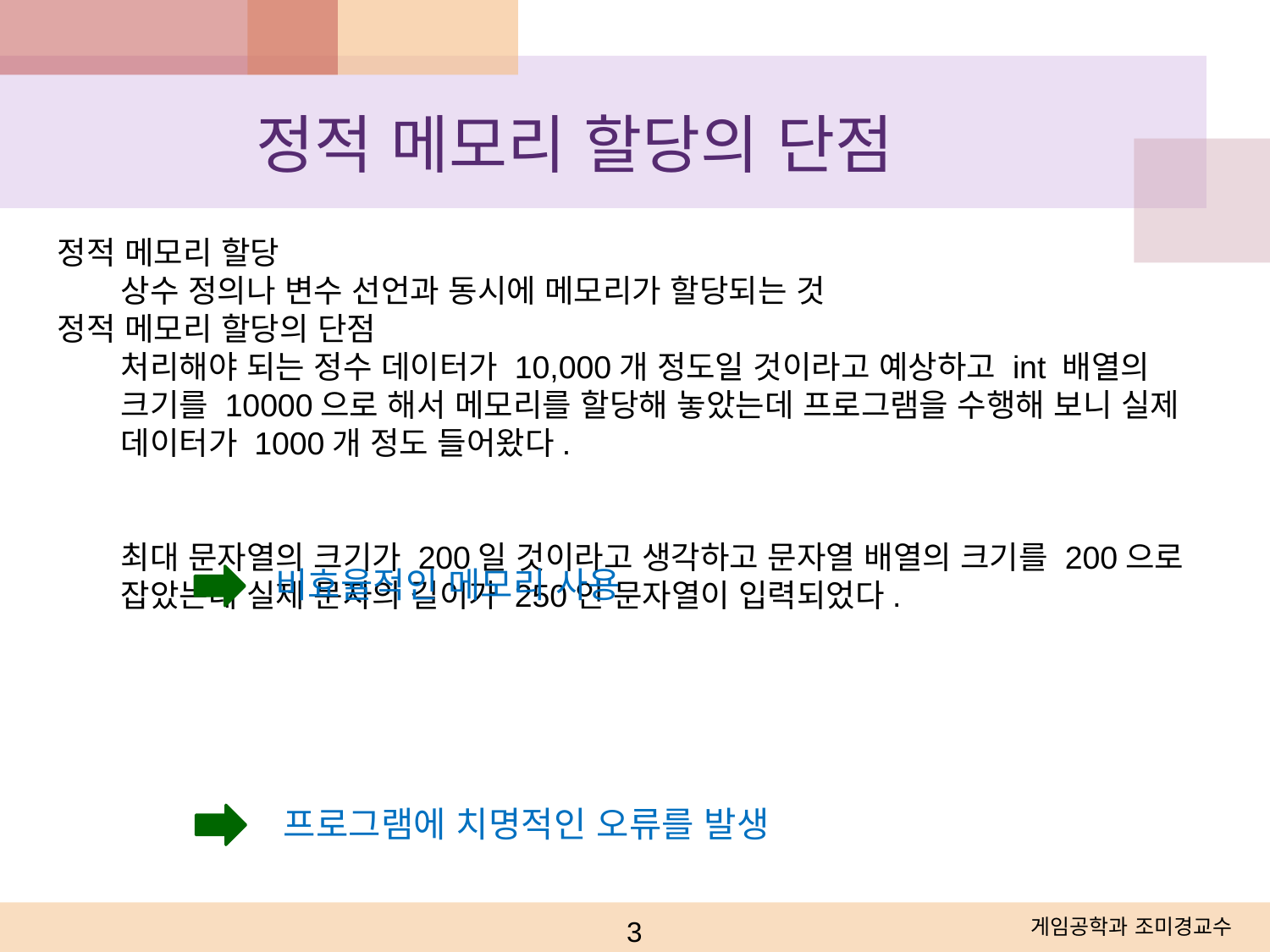

# 정적 메모리 할당의 단점
정적 메모리 할당
상수 정의나 변수 선언과 동시에 메모리가 할당되는 것
정적 메모리 할당의 단점
처리해야 되는 정수 데이터가 10,000개 정도일 것이라고 예상하고 int 배열의 크기를 10000으로 해서 메모리를 할당해 놓았는데 프로그램을 수행해 보니 실제 데이터가 1000개 정도 들어왔다.

최대 문자열의 크기가 200일 것이라고 생각하고 문자열 배열의 크기를 200으로 잡았는데 실제 문자의 길이가 250인 문자열이 입력되었다.

비효율적인 메모리 사용

프로그램에 치명적인 오류를 발생

3
게임공학과 조미경교수